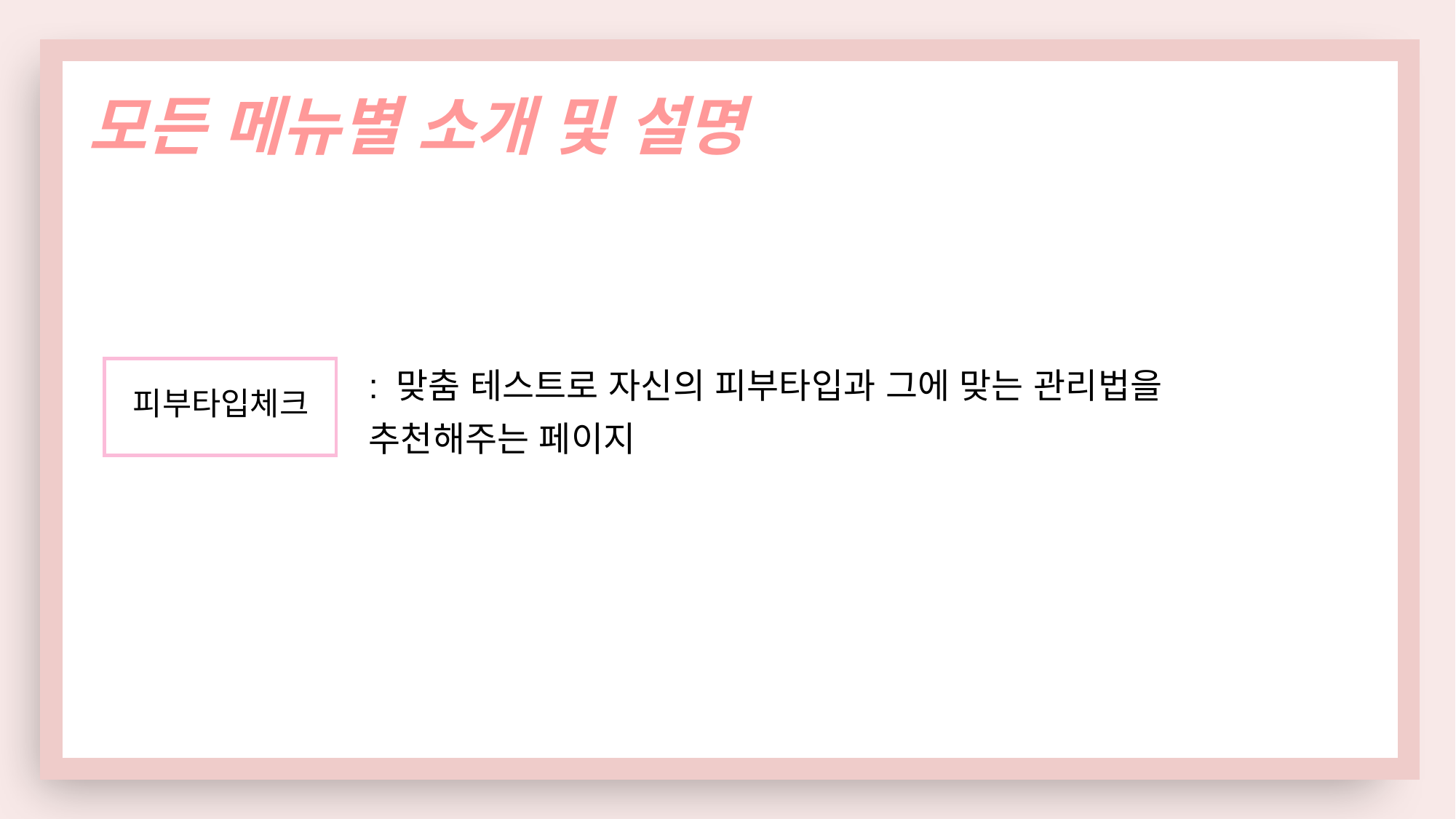

모든 메뉴별 소개 및 설명

: 맞춤 테스트로 자신의 피부타입과 그에 맞는 관리법을
추천해주는 페이지

피부타입체크